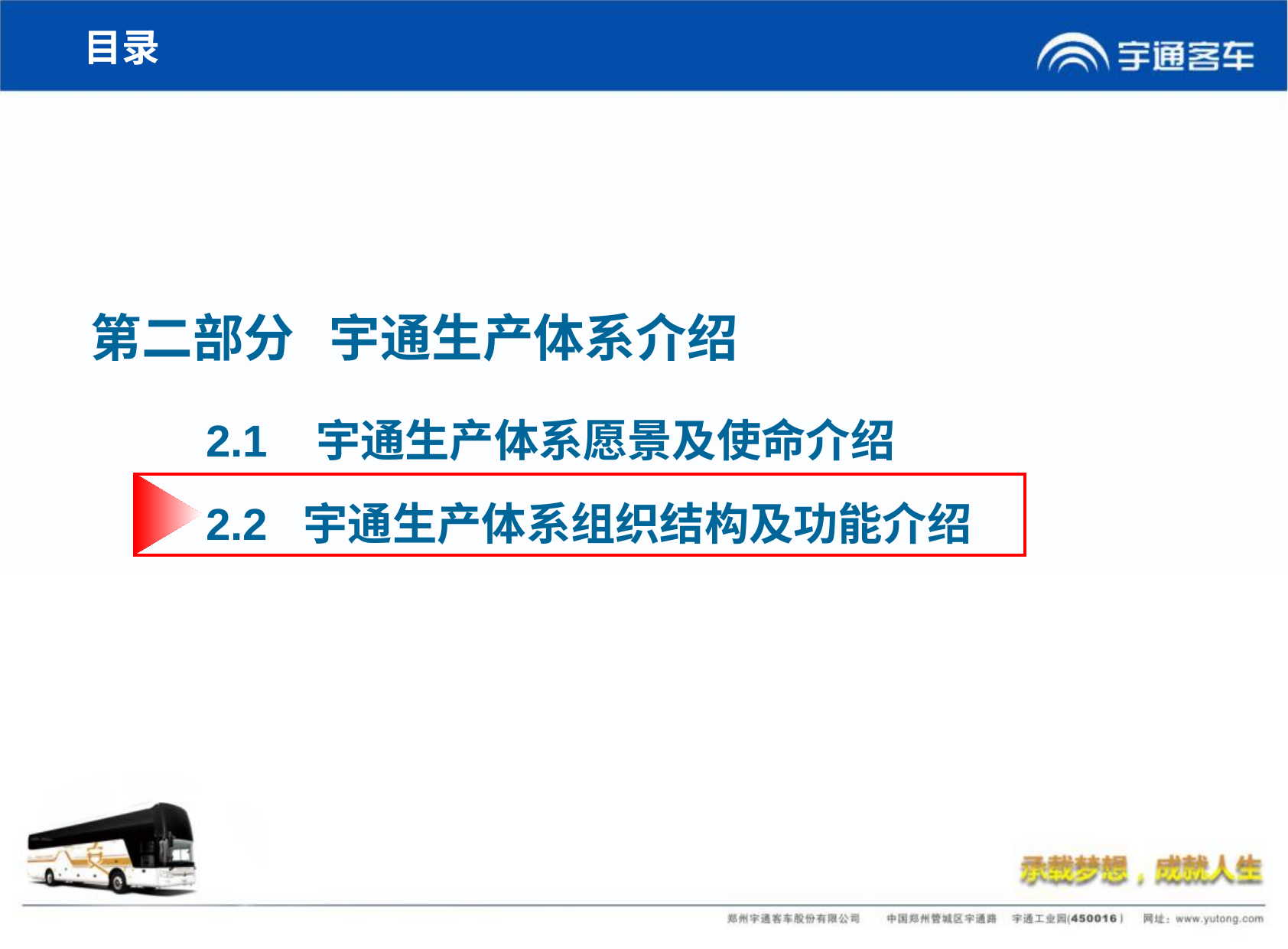

目录
第二部分   宇通生产体系介绍
2.1   宇通生产体系愿景及使命介绍
2.2  宇通生产体系组织结构及功能介绍